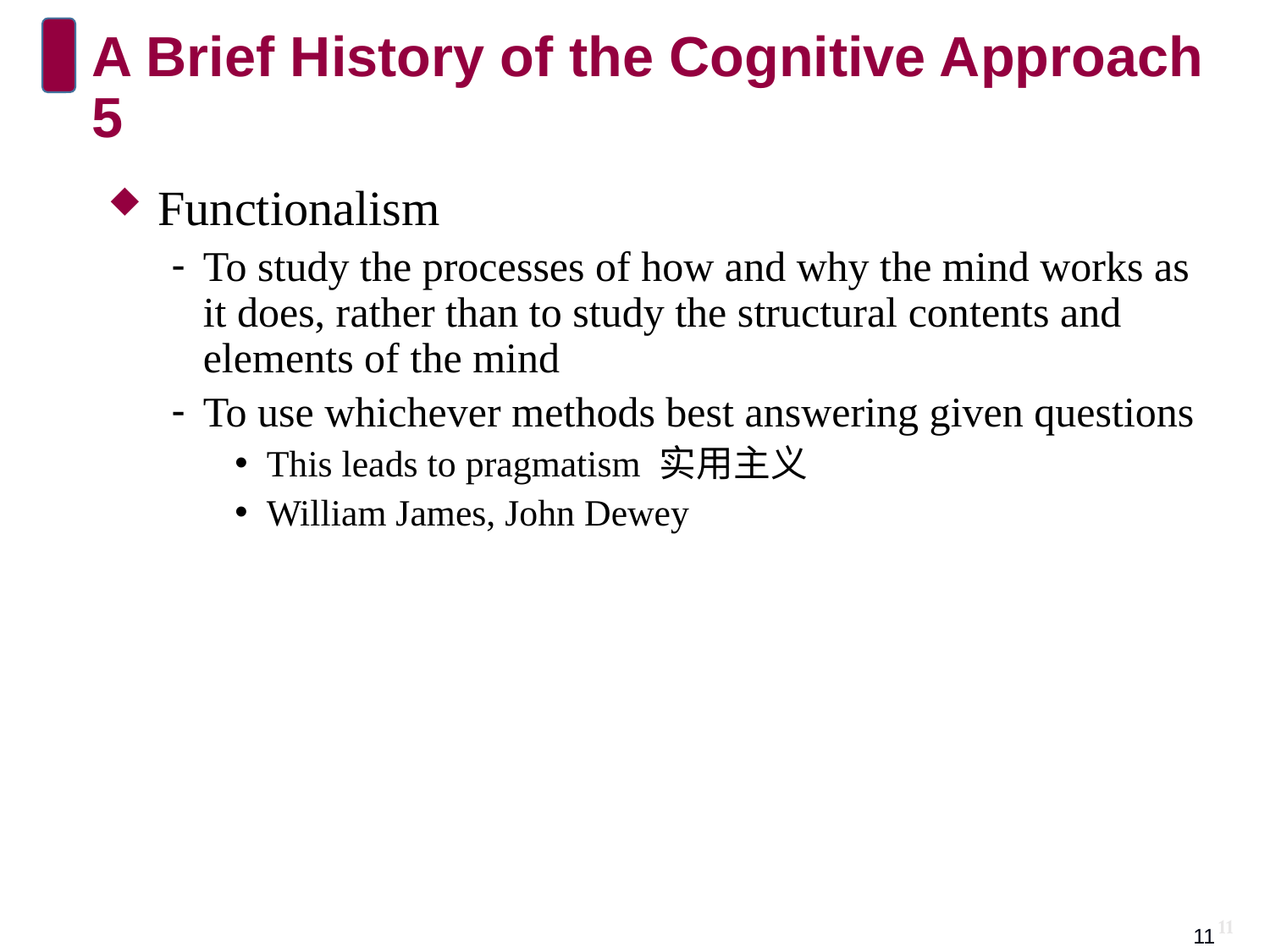

# A Brief History of the Cognitive Approach 5
Functionalism
To study the processes of how and why the mind works as it does, rather than to study the structural contents and elements of the mind
To use whichever methods best answering given questions
This leads to pragmatism 实用主义
William James, John Dewey
11
11